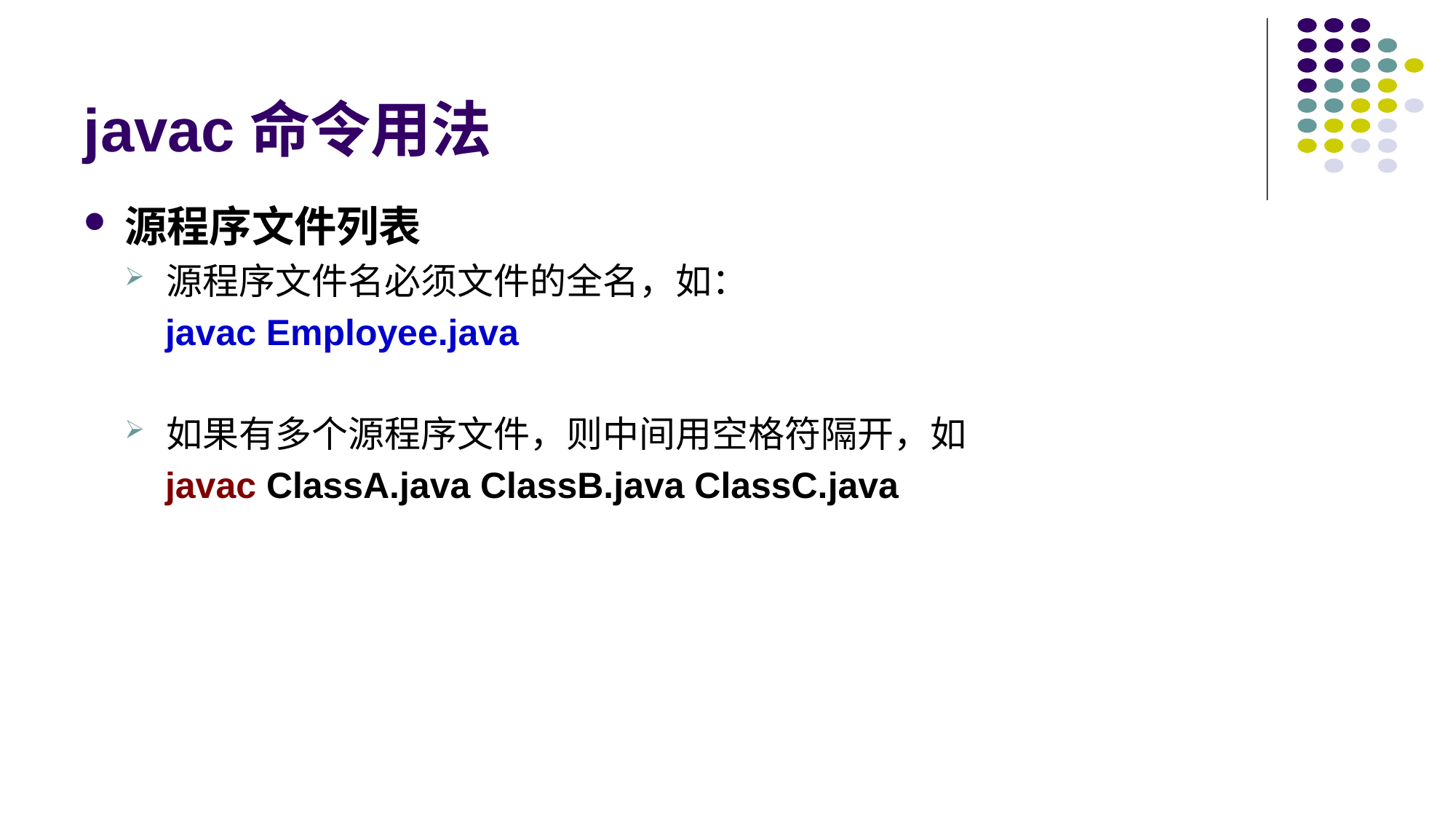

# javac命令用法
源程序文件列表
源程序文件名必须文件的全名，如：
        javac Employee.java

如果有多个源程序文件，则中间用空格符隔开，如
        javac ClassA.java ClassB.java ClassC.java

6